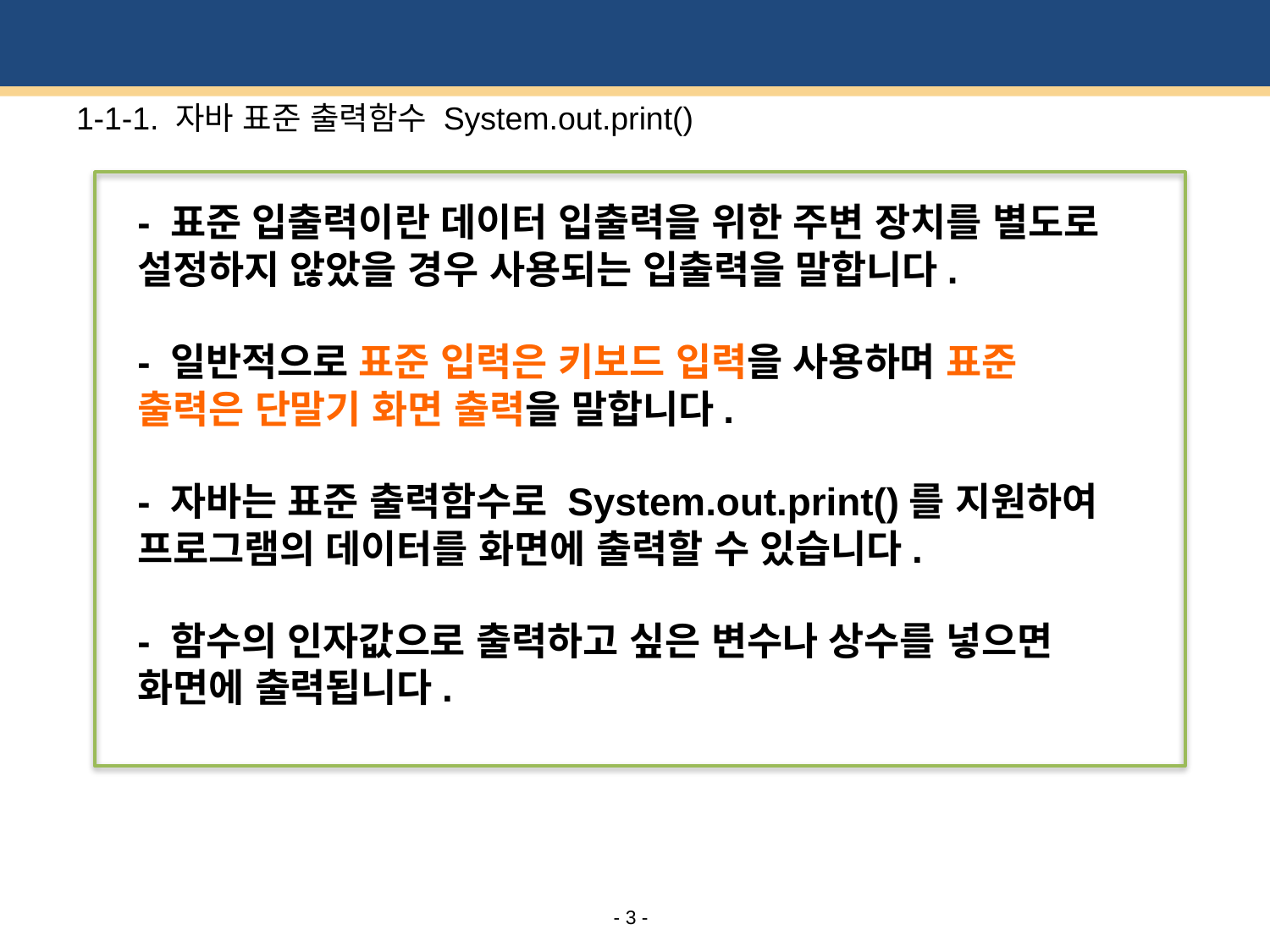

# 1-1-1. 자바 표준 출력함수 System.out.print()

- 표준 입출력이란 데이터 입출력을 위한 주변 장치를 별도로 설정하지 않았을 경우 사용되는 입출력을 말합니다.

- 일반적으로 표준 입력은 키보드 입력을 사용하며 표준 출력은 단말기 화면 출력을 말합니다.

- 자바는 표준 출력함수로 System.out.print()를 지원하여 프로그램의 데이터를 화면에 출력할 수 있습니다.

- 함수의 인자값으로 출력하고 싶은 변수나 상수를 넣으면 화면에 출력됩니다.